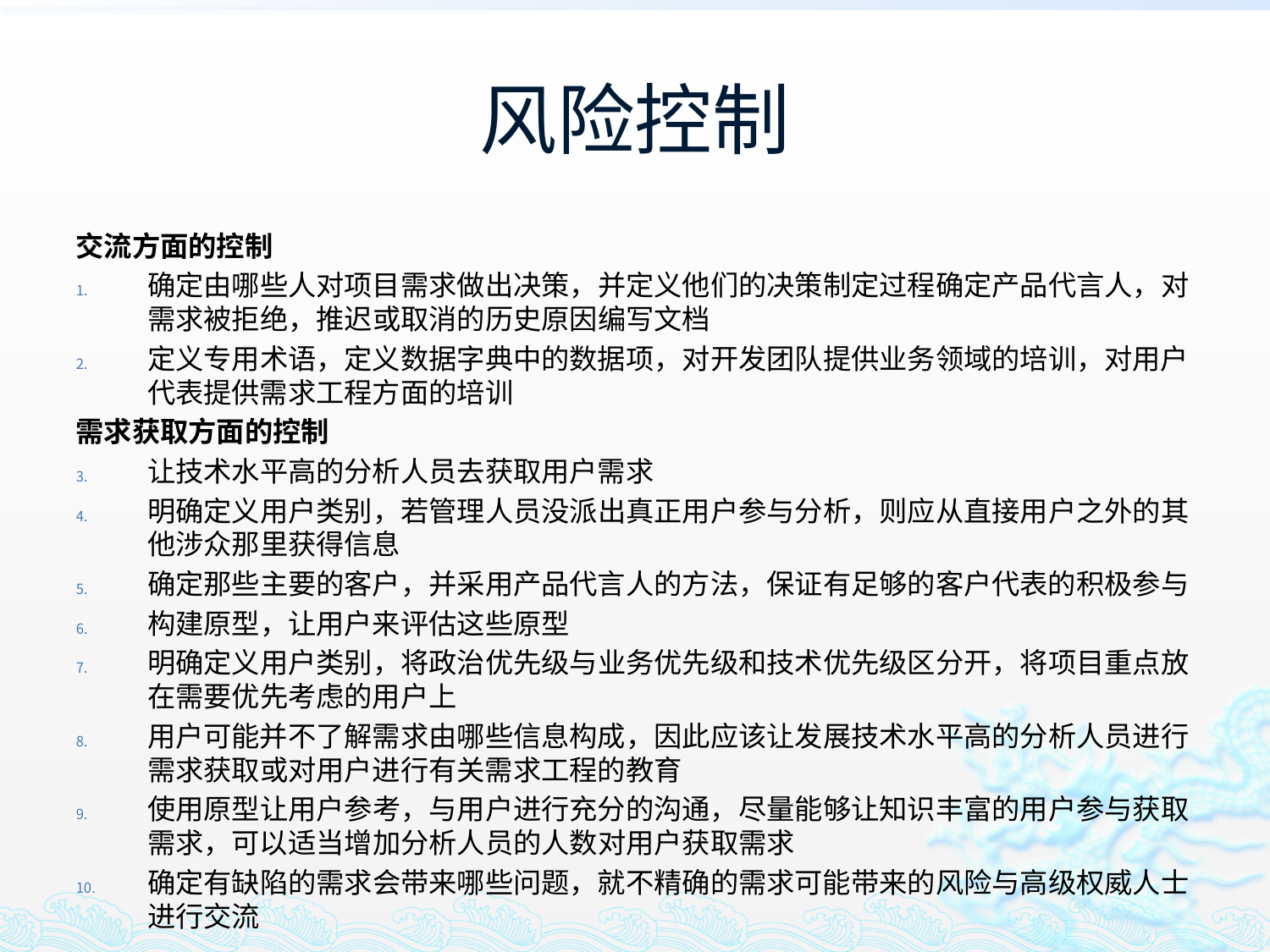

# 风险控制
交流方面的控制
确定由哪些人对项目需求做出决策，并定义他们的决策制定过程确定产品代言人，对需求被拒绝，推迟或取消的历史原因编写文档
定义专用术语，定义数据字典中的数据项，对开发团队提供业务领域的培训，对用户代表提供需求工程方面的培训
需求获取方面的控制
让技术水平高的分析人员去获取用户需求
明确定义用户类别，若管理人员没派出真正用户参与分析，则应从直接用户之外的其他涉众那里获得信息
确定那些主要的客户，并采用产品代言人的方法，保证有足够的客户代表的积极参与
构建原型，让用户来评估这些原型
明确定义用户类别，将政治优先级与业务优先级和技术优先级区分开，将项目重点放在需要优先考虑的用户上
用户可能并不了解需求由哪些信息构成，因此应该让发展技术水平高的分析人员进行需求获取或对用户进行有关需求工程的教育
使用原型让用户参考，与用户进行充分的沟通，尽量能够让知识丰富的用户参与获取需求，可以适当增加分析人员的人数对用户获取需求
确定有缺陷的需求会带来哪些问题，就不精确的需求可能带来的风险与高级权威人士进行交流